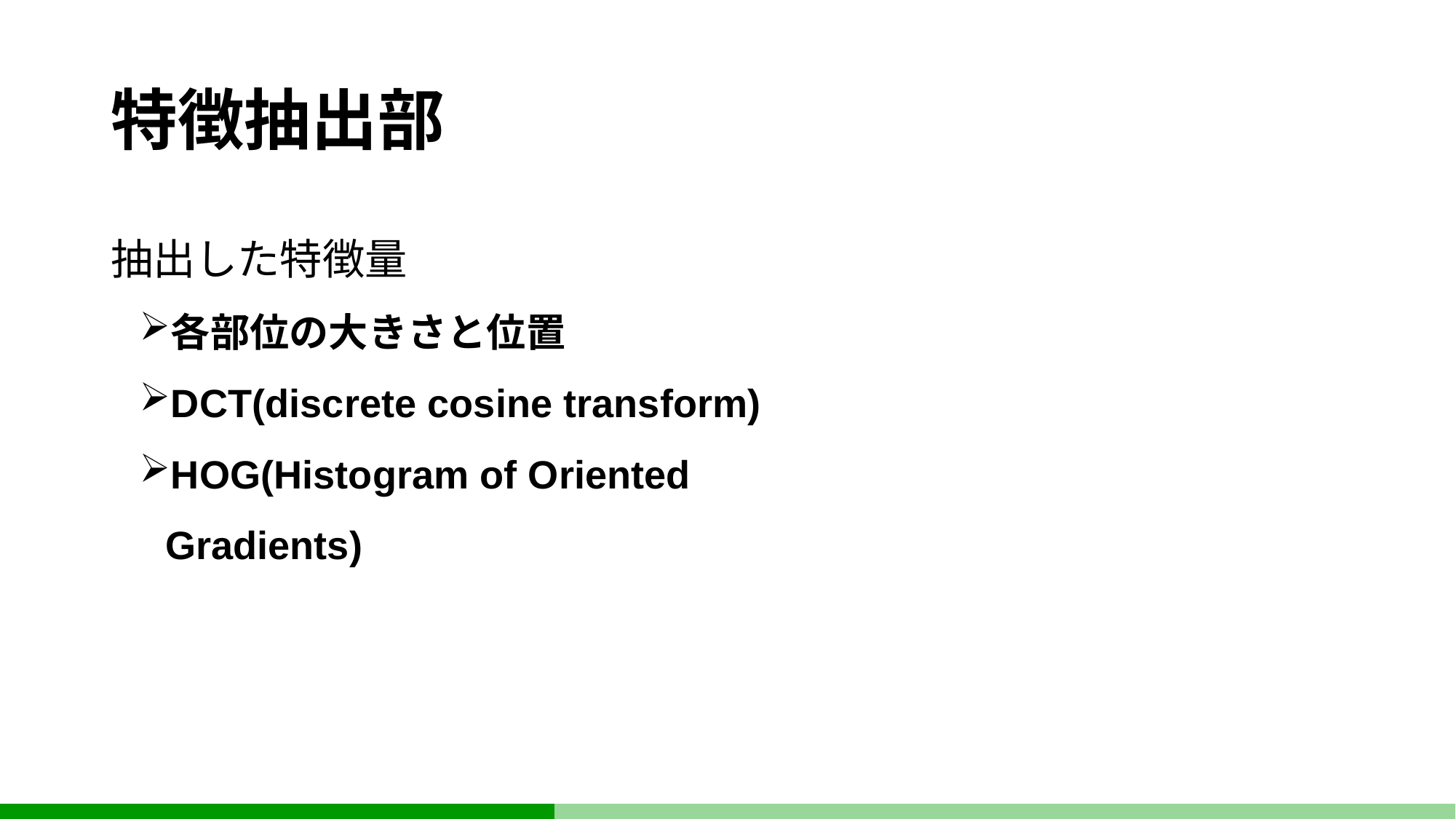

# 特徴抽出部
抽出した特徴量
各部位の大きさと位置
DCT(discrete cosine transform)
HOG(Histogram of Oriented Gradients)